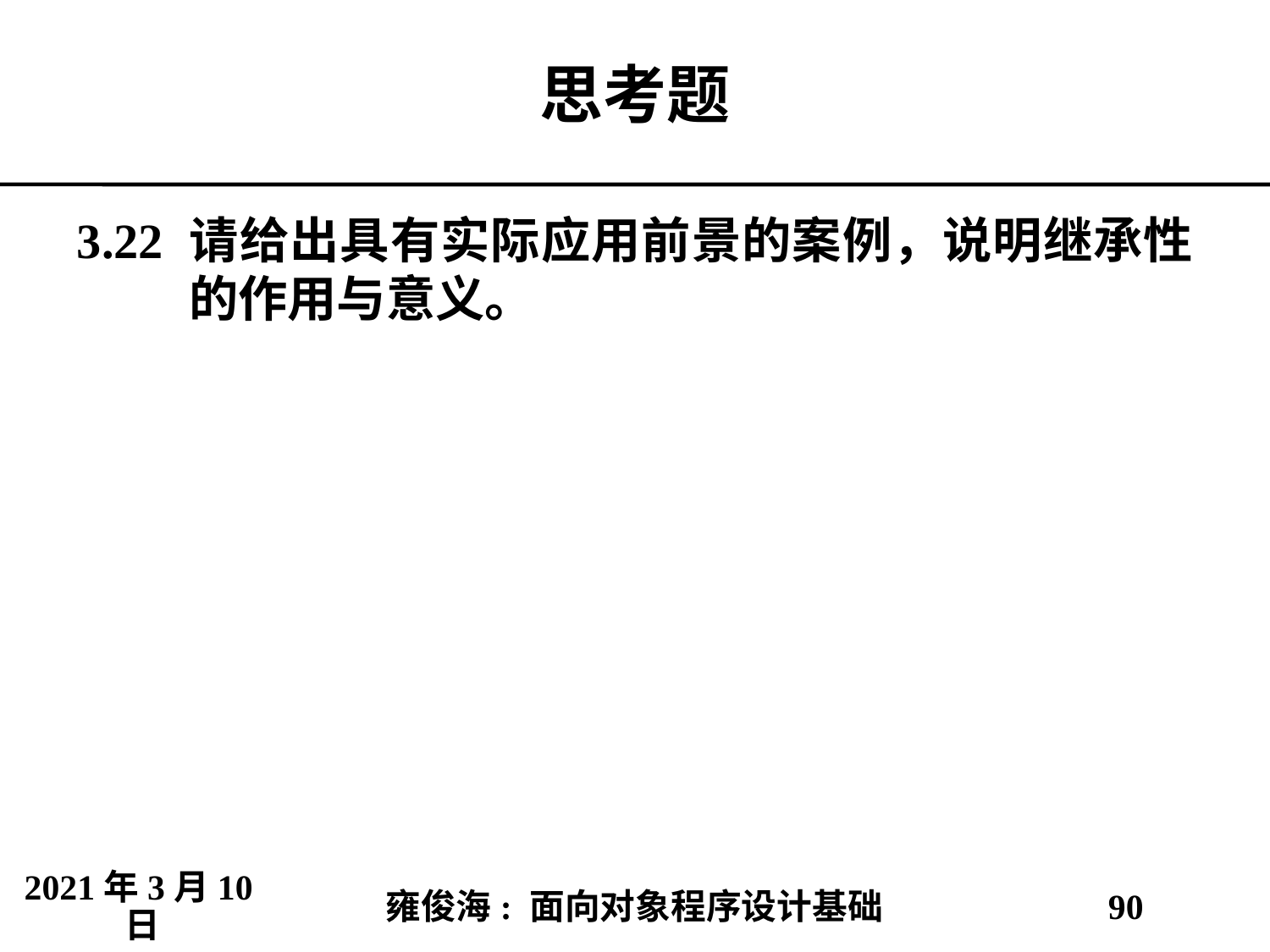

# 思考题

3.22 请给出具有实际应用前景的案例，说明继承性的作用与意义。
2021年3月10日
雍俊海: 面向对象程序设计基础
90